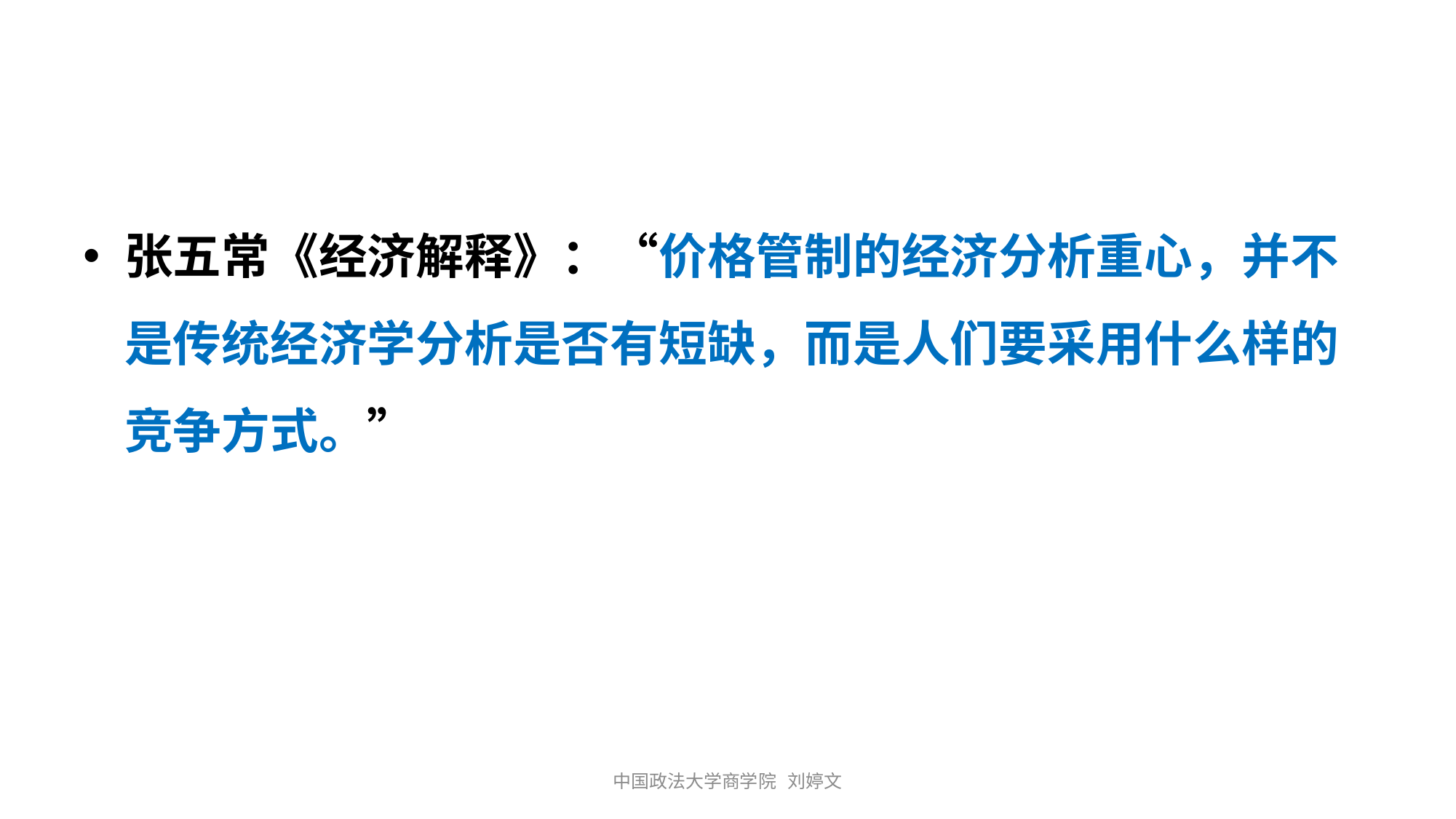

#
张五常《经济解释》：“价格管制的经济分析重心，并不是传统经济学分析是否有短缺，而是人们要采用什么样的竞争方式。”

中国政法大学商学院  刘婷文